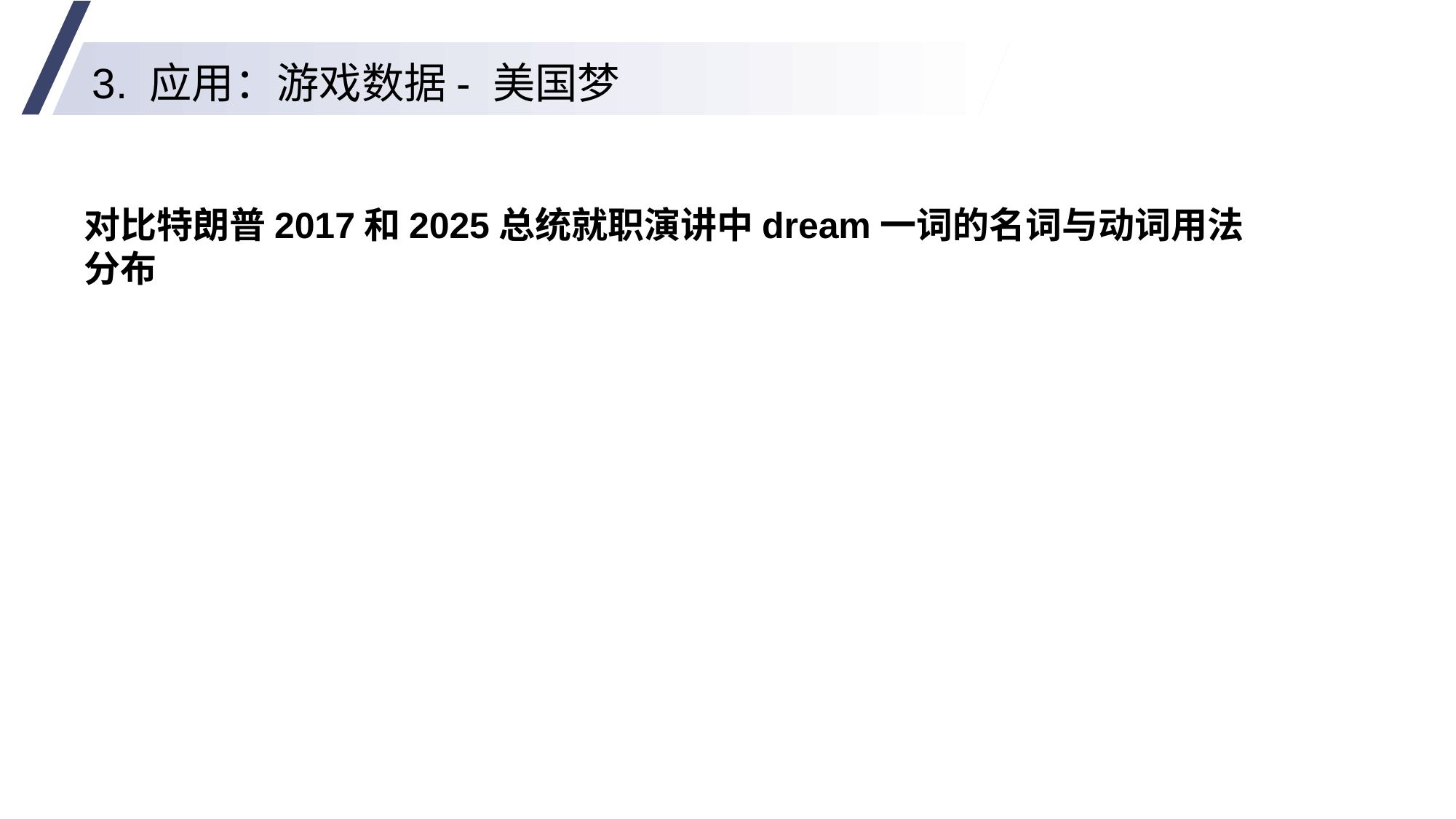

3. 应用：游戏数据- 美国梦
对比特朗普2017和2025总统就职演讲中dream一词的名词与动词用法分布
02